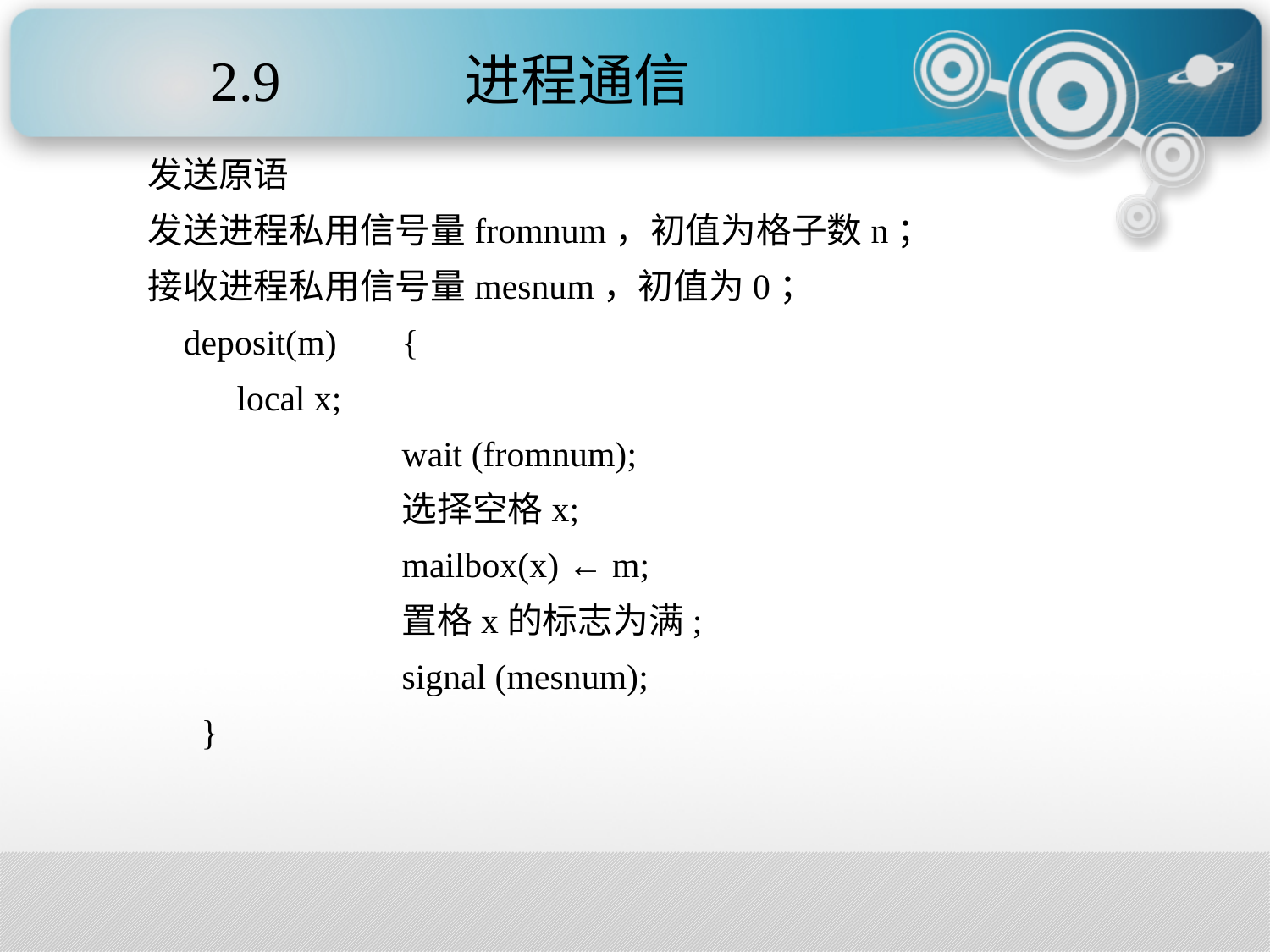

2.9		进程通信
发送原语
发送进程私用信号量fromnum，初值为格子数n；
接收进程私用信号量mesnum，初值为0；
    deposit(m)	{
          local x;
		wait (fromnum);
		选择空格x;
		mailbox(x) ← m;
		置格x的标志为满;
		signal (mesnum);
      }